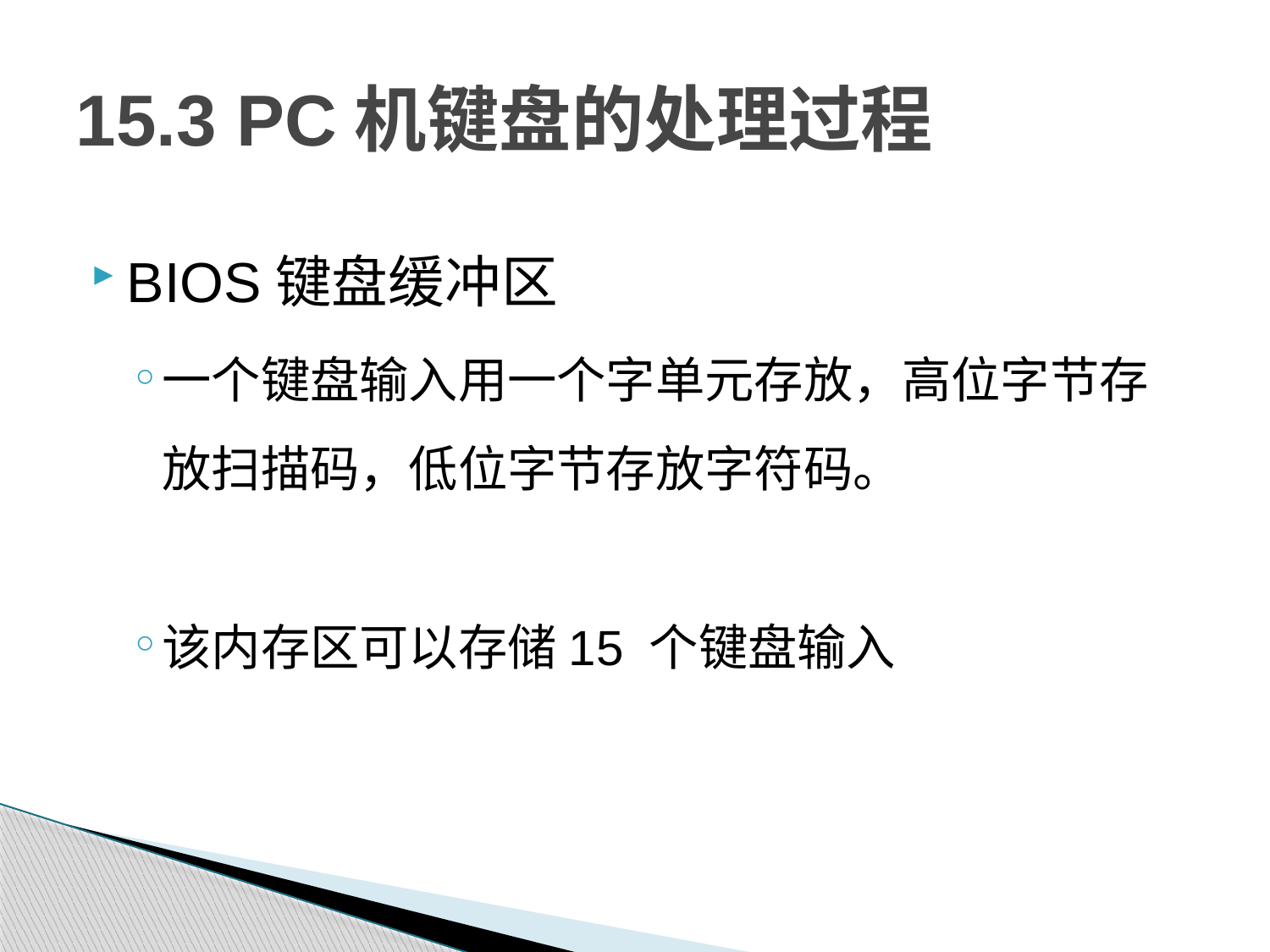

# 15.3 PC机键盘的处理过程
BIOS键盘缓冲区
一个键盘输入用一个字单元存放，高位字节存放扫描码，低位字节存放字符码。

该内存区可以存储15 个键盘输入